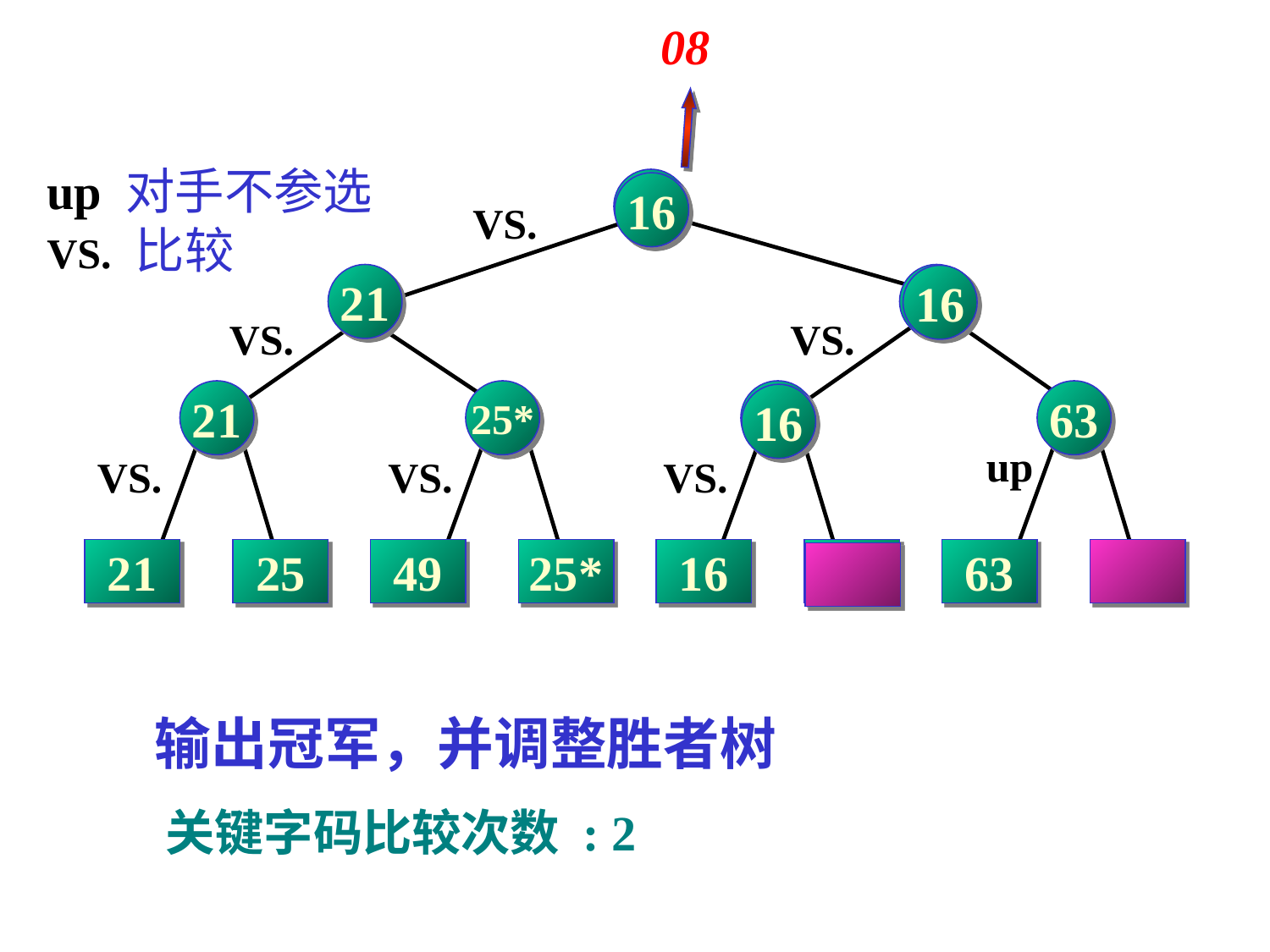

08

up 对手不参选
VS. 比较
08
16
VS.

21
08
16
VS.
VS.

21
25*
08
63
16

up

VS.

VS.

VS.

21
25
49
25*
16
08
63

输出冠军，并调整胜者树
关键字码比较次数 : 2